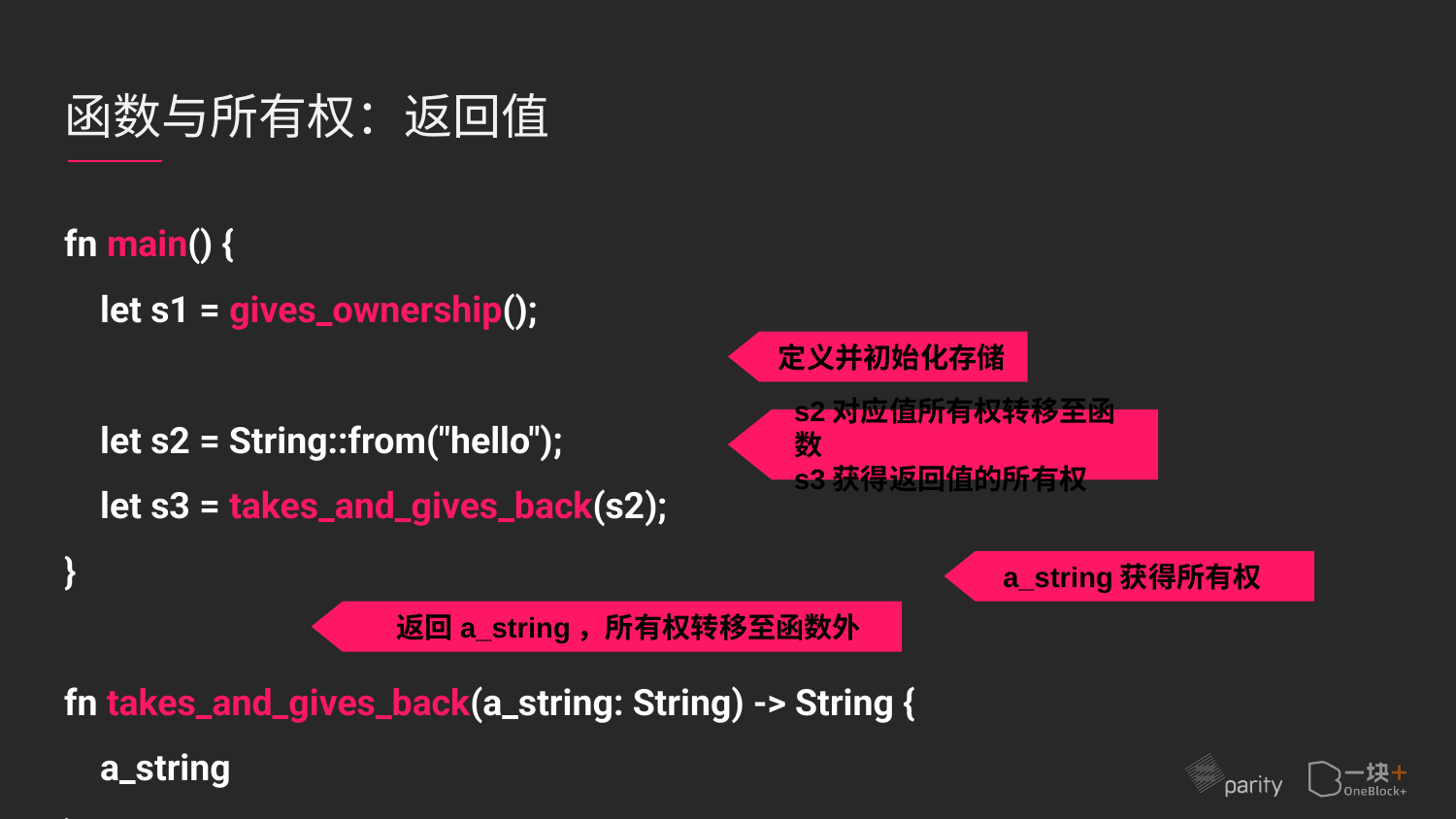

# 函数与所有权：返回值
fn main() {
    let s1 = gives_ownership();

    let s2 = String::from("hello");
    let s3 = takes_and_gives_back(s2);
}

fn takes_and_gives_back(a_string: String) -> String {
    a_string
}

定义并初始化存储
s2对应值所有权转移至函数
s3获得返回值的所有权
a_string获得所有权
返回a_string，所有权转移至函数外